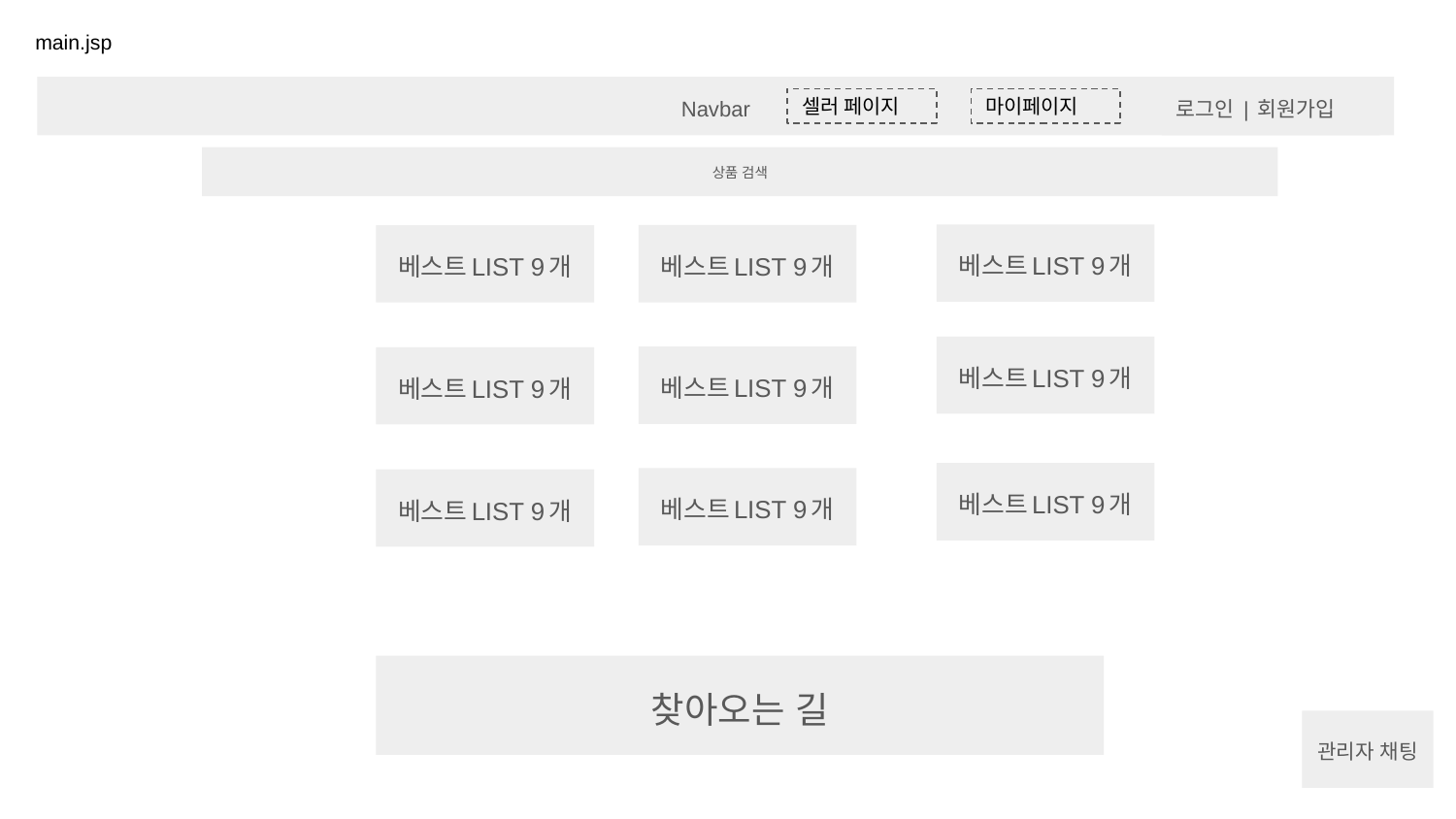

# main.jsp
Navbar
로그인 | 회원가입
셀러 페이지
마이페이지
상품 검색
베스트LIST 9개
베스트LIST 9개
베스트LIST 9개
베스트LIST 9개
베스트LIST 9개
베스트LIST 9개
베스트LIST 9개
베스트LIST 9개
베스트LIST 9개
찾아오는 길
관리자 채팅